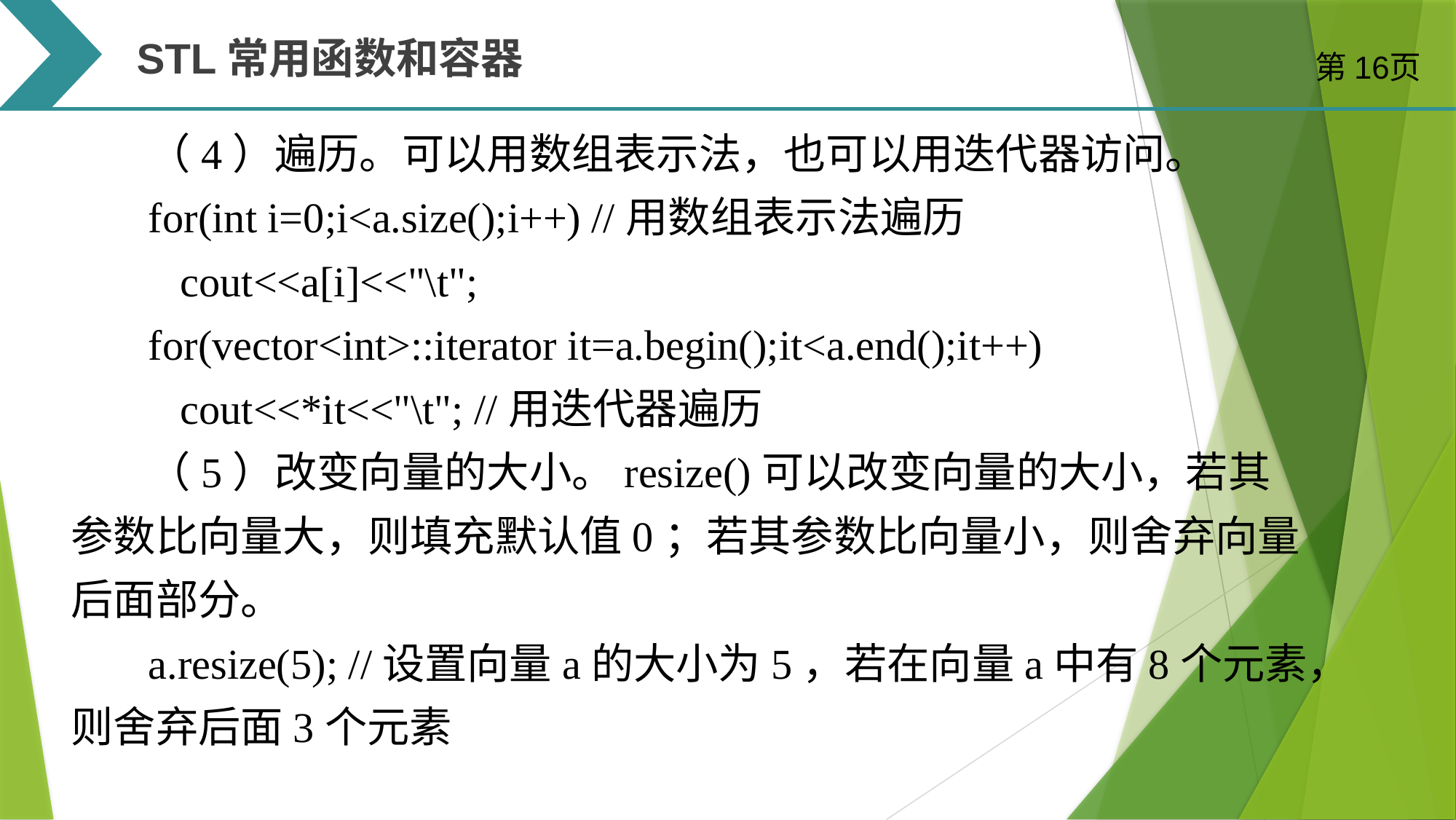

STL常用函数和容器
第16页
（4）遍历。可以用数组表示法，也可以用迭代器访问。
for(int i=0;i<a.size();i++) //用数组表示法遍历
	cout<<a[i]<<"\t";
for(vector<int>::iterator it=a.begin();it<a.end();it++)
	cout<<*it<<"\t"; //用迭代器遍历
（5）改变向量的大小。resize()可以改变向量的大小，若其参数比向量大，则填充默认值0；若其参数比向量小，则舍弃向量后面部分。
a.resize(5); //设置向量a的大小为5，若在向量a中有8个元素，则舍弃后面3个元素